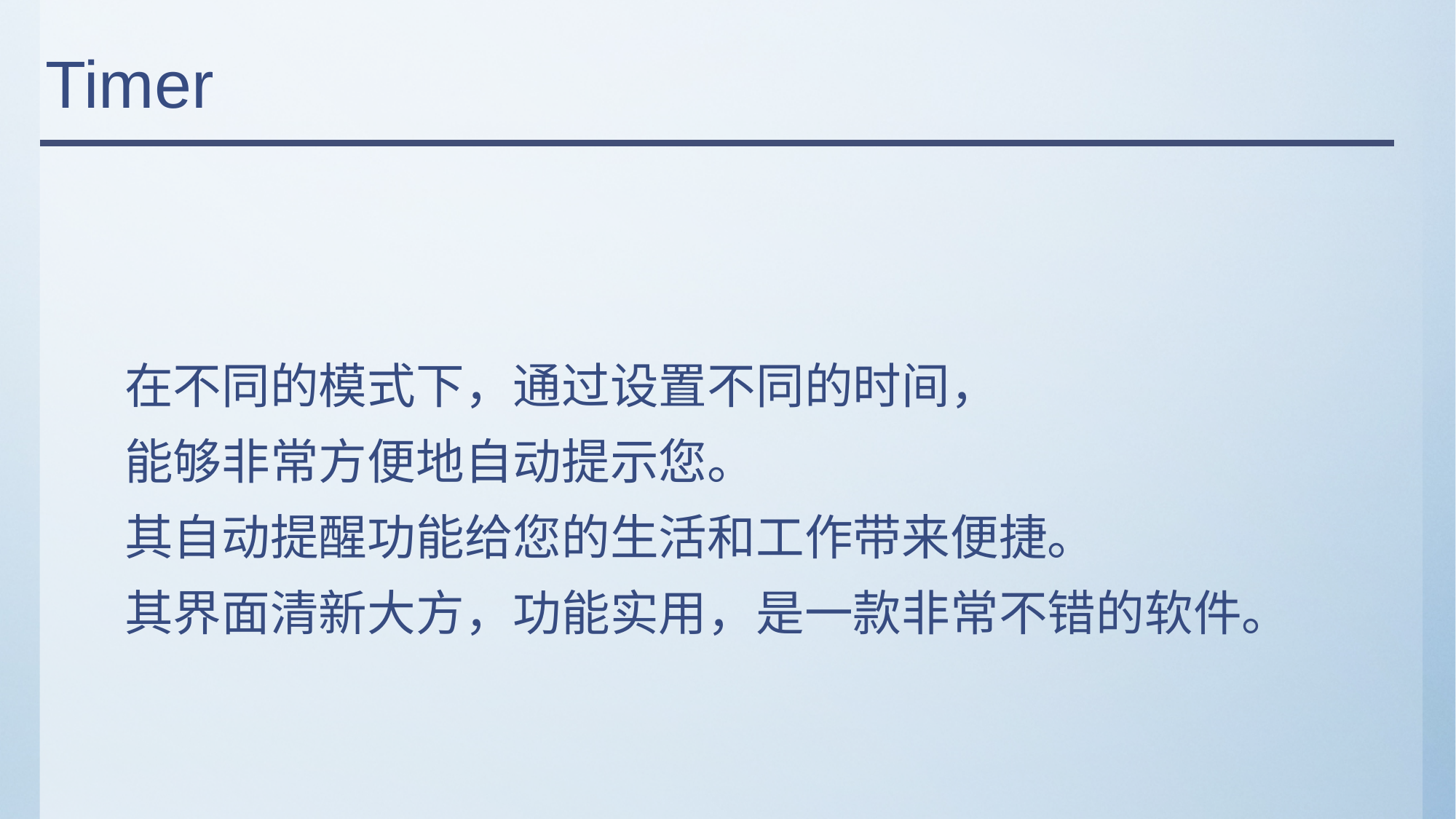

# Timer
在不同的模式下，通过设置不同的时间，
能够非常方便地自动提示您。
其自动提醒功能给您的生活和工作带来便捷。
其界面清新大方，功能实用，是一款非常不错的软件。